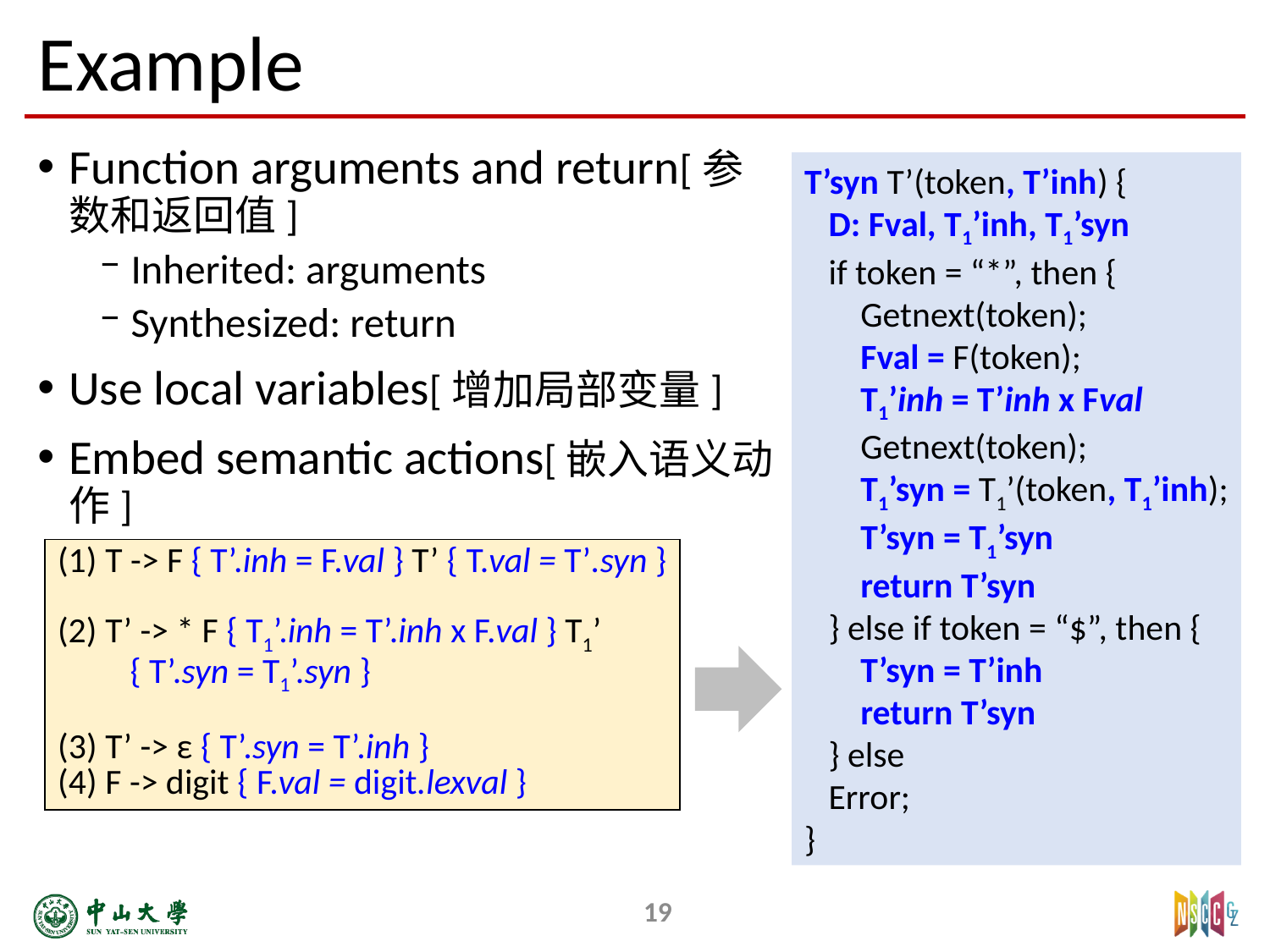

# Example
Function arguments and return[参数和返回值]
Inherited: arguments
Synthesized: return
Use local variables[增加局部变量]
Embed semantic actions[嵌入语义动作]
T’syn T’(token, T’inh) {
   D: Fval, T1’inh, T1’syn
   if token = “*”, then {
       Getnext(token);
       Fval = F(token);
       T1’inh = T’inh x Fval
       Getnext(token);
       T1’syn = T1’(token, T1’inh);
       T’syn = T1’syn
       return T’syn
   } else if token = “$”, then {
       T’syn = T’inh
       return T’syn
   } else
   Error;
}
| T -> F { T’.inh = F.val } T’ { T.val = T’.syn } T’ -> \* F { T1’.inh = T’.inh x F.val } T1’ { T’.syn = T1’.syn } (3) T’ -> ε { T’.syn = T’.inh } (4) F -> digit { F.val = digit.lexval } |
| --- |

19